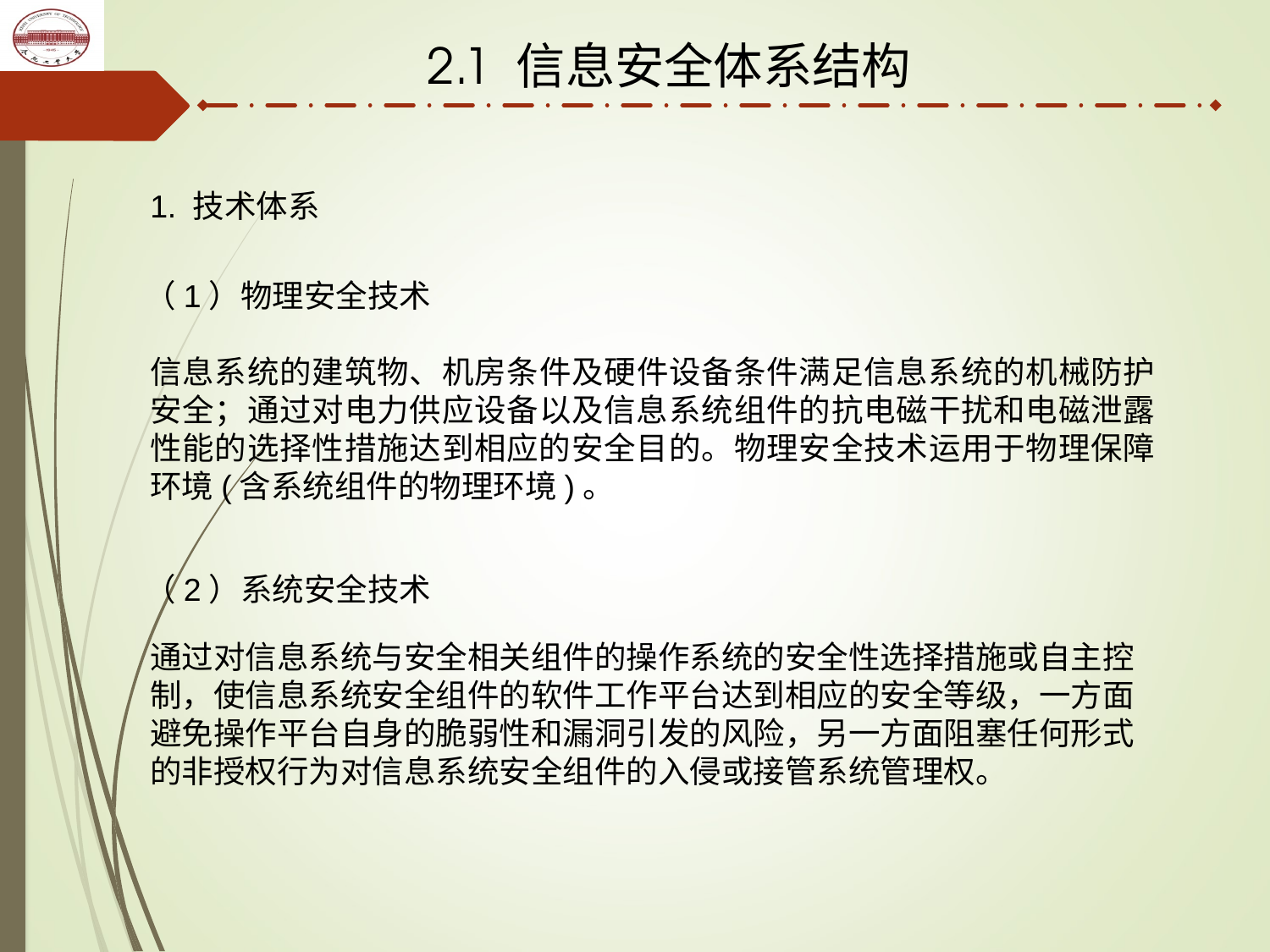

2.1 信息安全体系结构
1. 技术体系
（1）物理安全技术
信息系统的建筑物、机房条件及硬件设备条件满足信息系统的机械防护安全；通过对电力供应设备以及信息系统组件的抗电磁干扰和电磁泄露性能的选择性措施达到相应的安全目的。物理安全技术运用于物理保障环境(含系统组件的物理环境)。
（2）系统安全技术
通过对信息系统与安全相关组件的操作系统的安全性选择措施或自主控制，使信息系统安全组件的软件工作平台达到相应的安全等级，一方面避免操作平台自身的脆弱性和漏洞引发的风险，另一方面阻塞任何形式的非授权行为对信息系统安全组件的入侵或接管系统管理权。